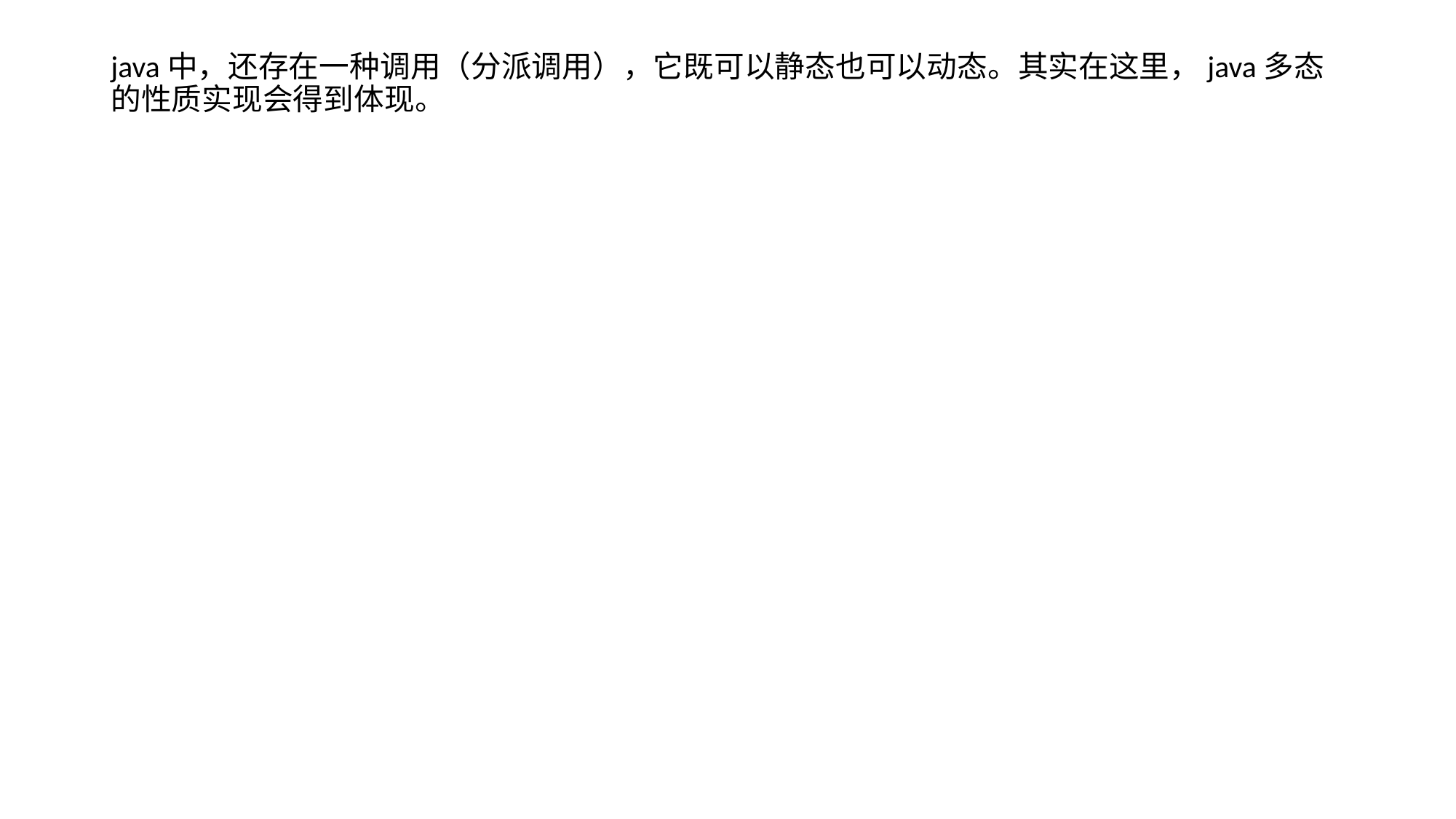

java中，还存在一种调用（分派调用），它既可以静态也可以动态。其实在这里，java多态的性质实现会得到体现。